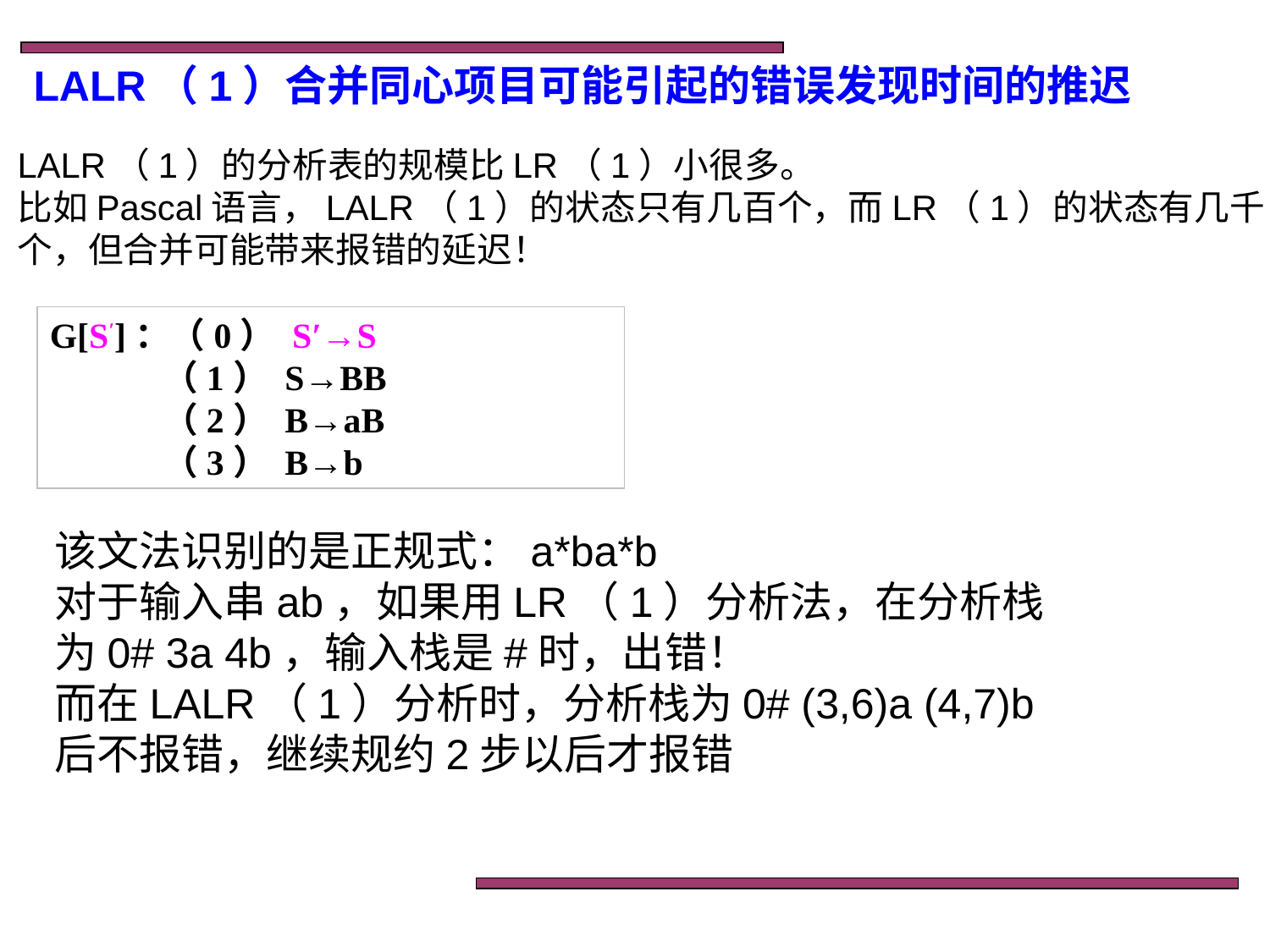

LALR（1）合并同心项目可能引起的错误发现时间的推迟
LALR（1）的分析表的规模比LR（1）小很多。
比如Pascal语言，LALR（1）的状态只有几百个，而LR（1）的状态有几千
个，但合并可能带来报错的延迟！
G[S′]：（0） S′→S
             （1） S→BB
             （2） B→aB
             （3） B→b
该文法识别的是正规式：a*ba*b
对于输入串ab，如果用LR（1）分析法，在分析栈为0# 3a 4b，输入栈是#时，出错！
而在LALR（1）分析时，分析栈为0# (3,6)a (4,7)b 后不报错，继续规约2步以后才报错